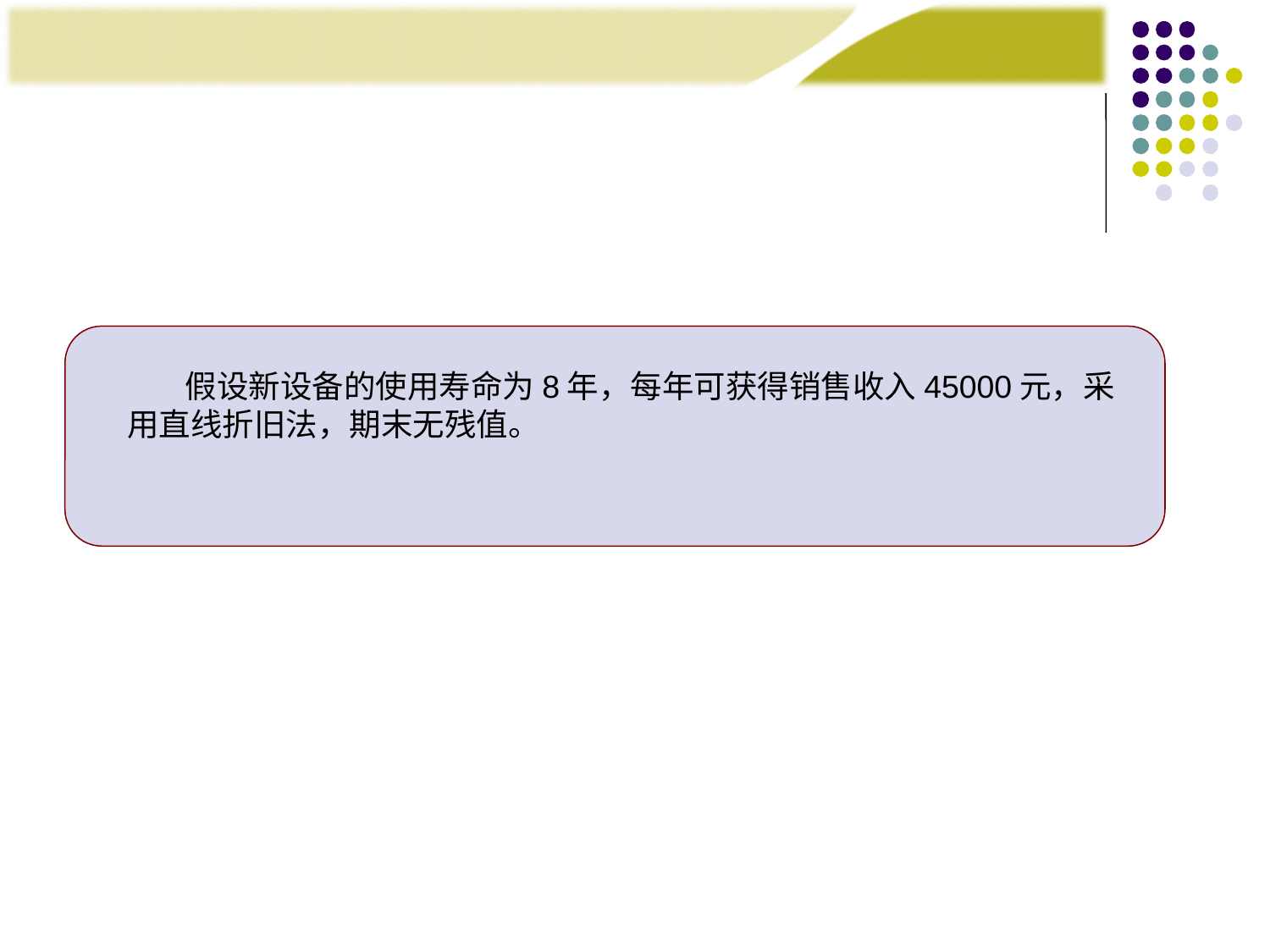

#

       假设新设备的使用寿命为8年，每年可获得销售收入45000元，采用直线折旧法，期末无残值。